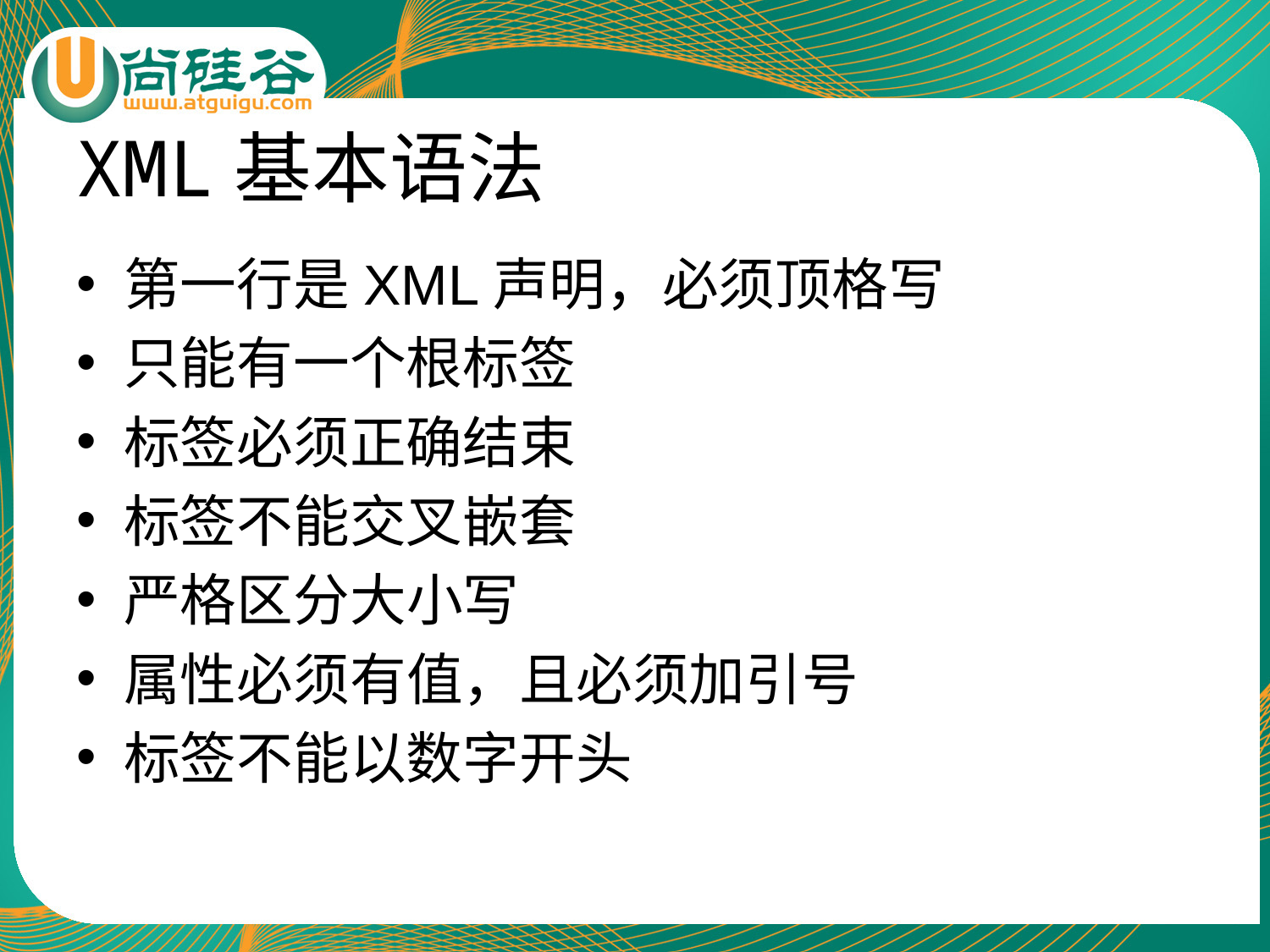

# XML基本语法
第一行是XML声明，必须顶格写
只能有一个根标签
标签必须正确结束
标签不能交叉嵌套
严格区分大小写
属性必须有值，且必须加引号
标签不能以数字开头